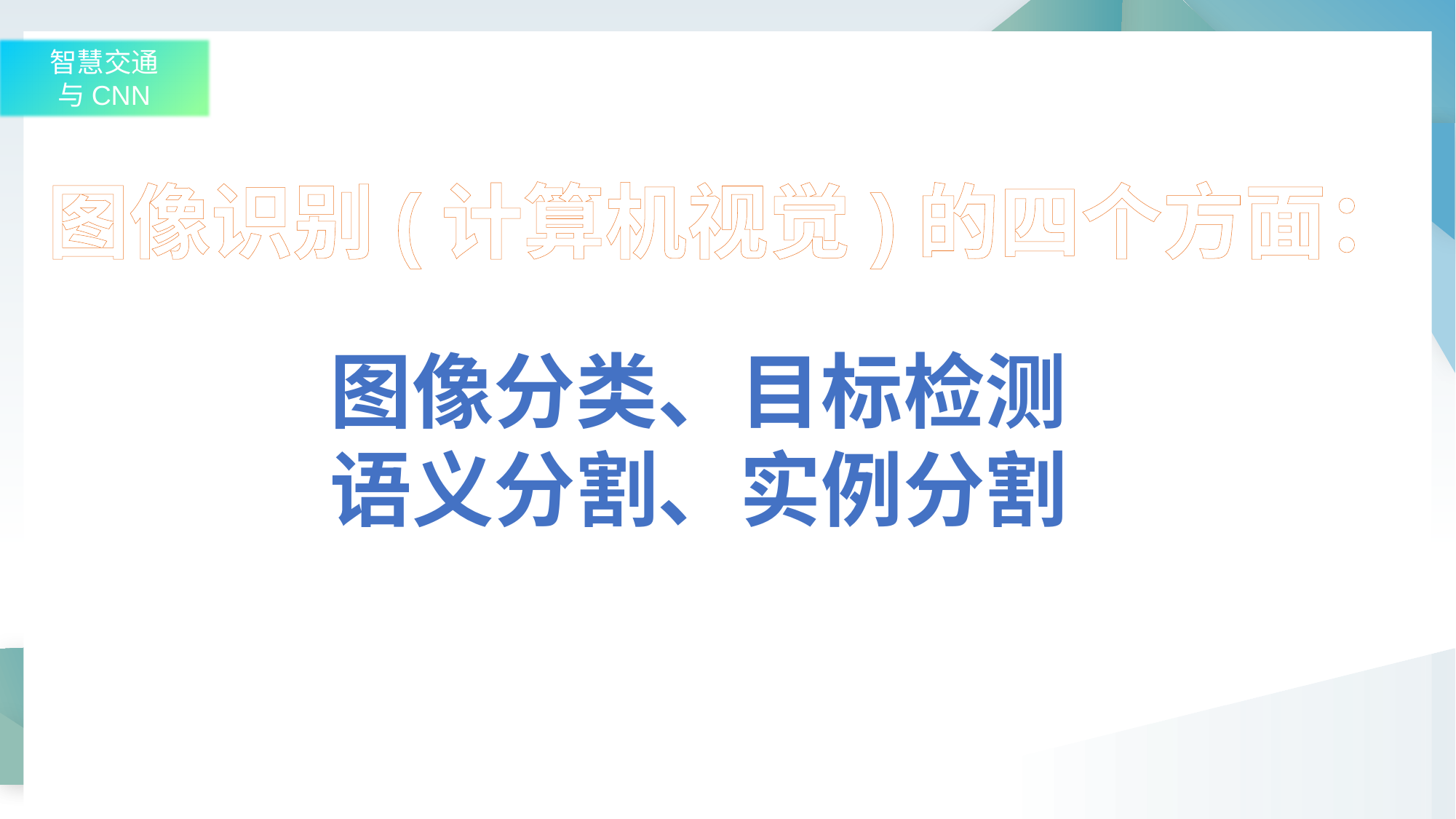

智慧交通
与CNN

图像识别(计算机视觉)的四个方面：
图像分类、目标检测
语义分割、实例分割